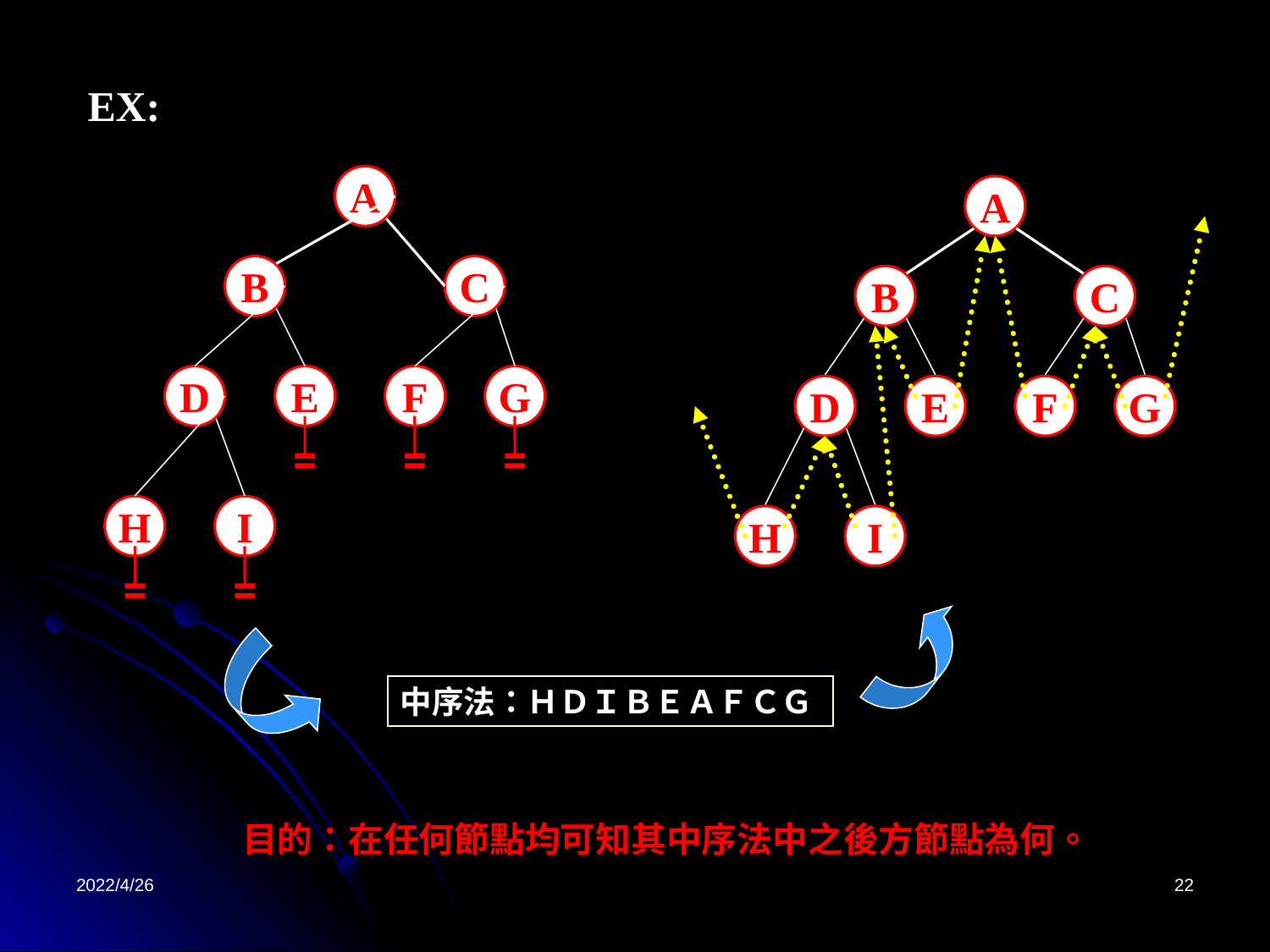

EX:
A
B
C
D
E
F
G
H
I
A
B
C
D
E
F
G
H
I

中序法：ＨＤＩＢＥＡＦＣＧ
目的：在任何節點均可知其中序法中之後方節點為何。
2022/4/26
22